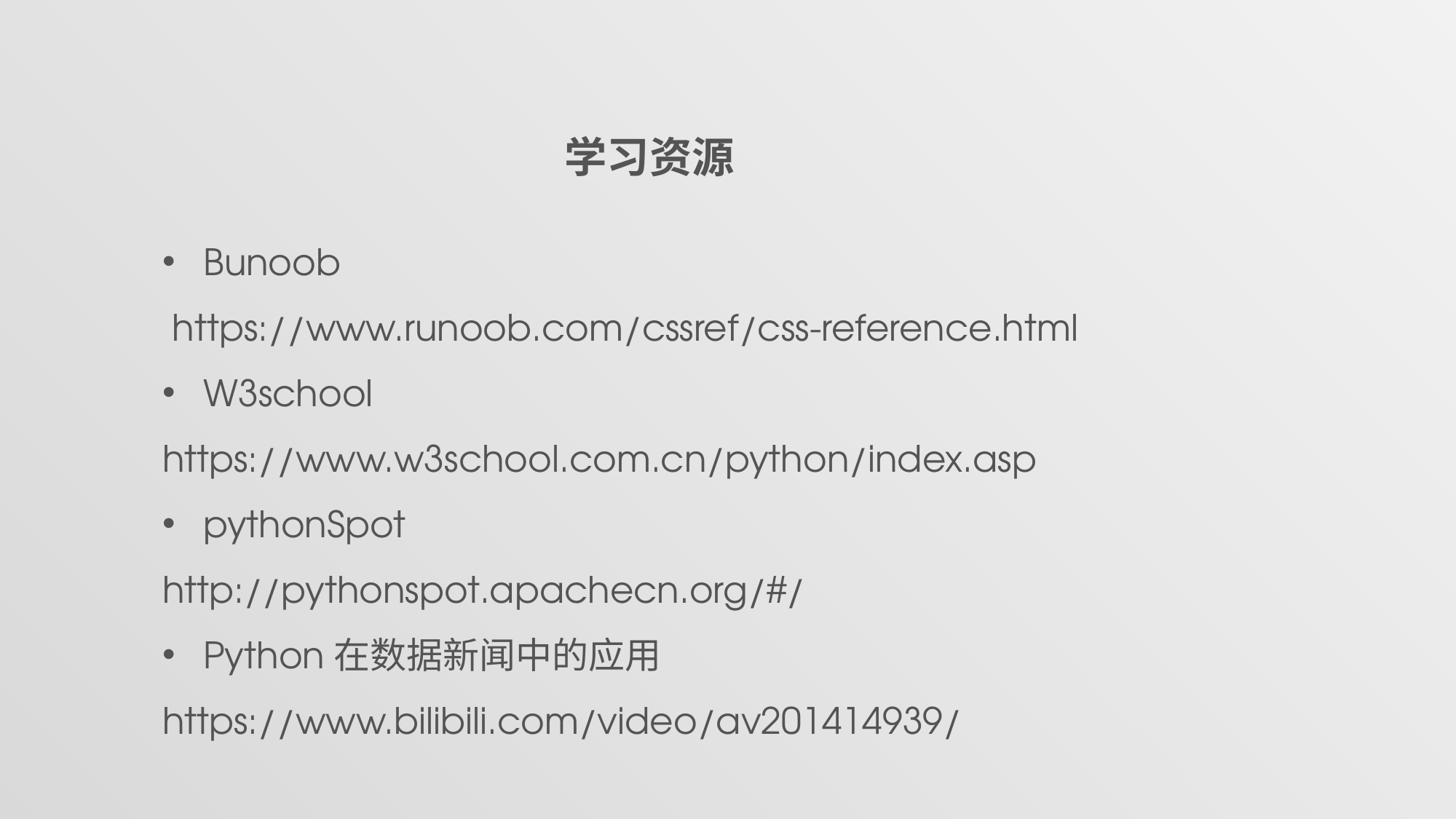

学习资源
Bunoob
 https://www.runoob.com/cssref/css-reference.html
W3school
https://www.w3school.com.cn/python/index.asp
pythonSpot
http://pythonspot.apachecn.org/#/
Python在数据新闻中的应用
https://www.bilibili.com/video/av201414939/